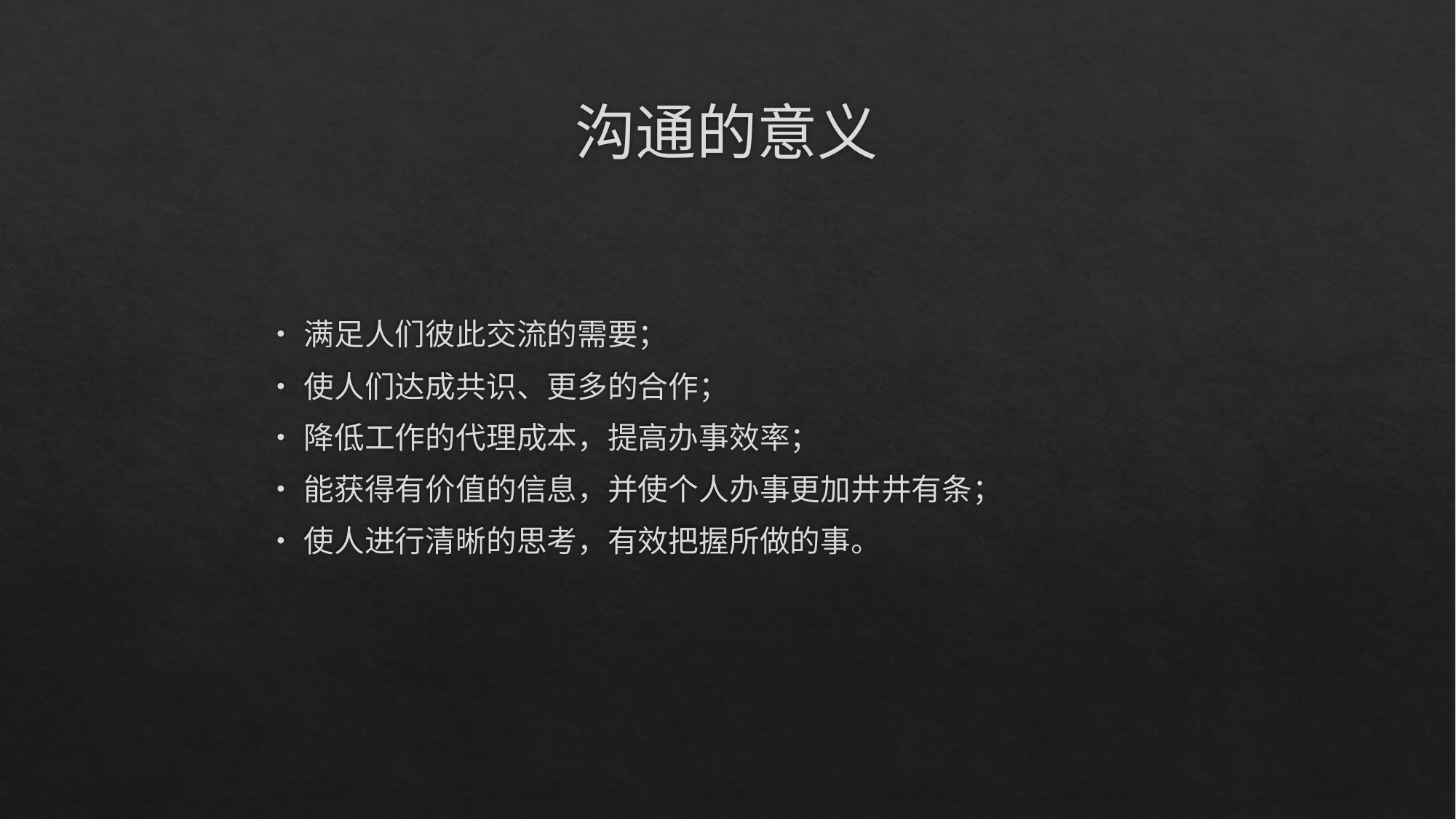

# 沟通的意义

•满足人们彼此交流的需要；
•使人们达成共识、更多的合作；
•降低工作的代理成本，提高办事效率；
•能获得有价值的信息，并使个人办事更加井井有条；
•使人进行清晰的思考，有效把握所做的事。